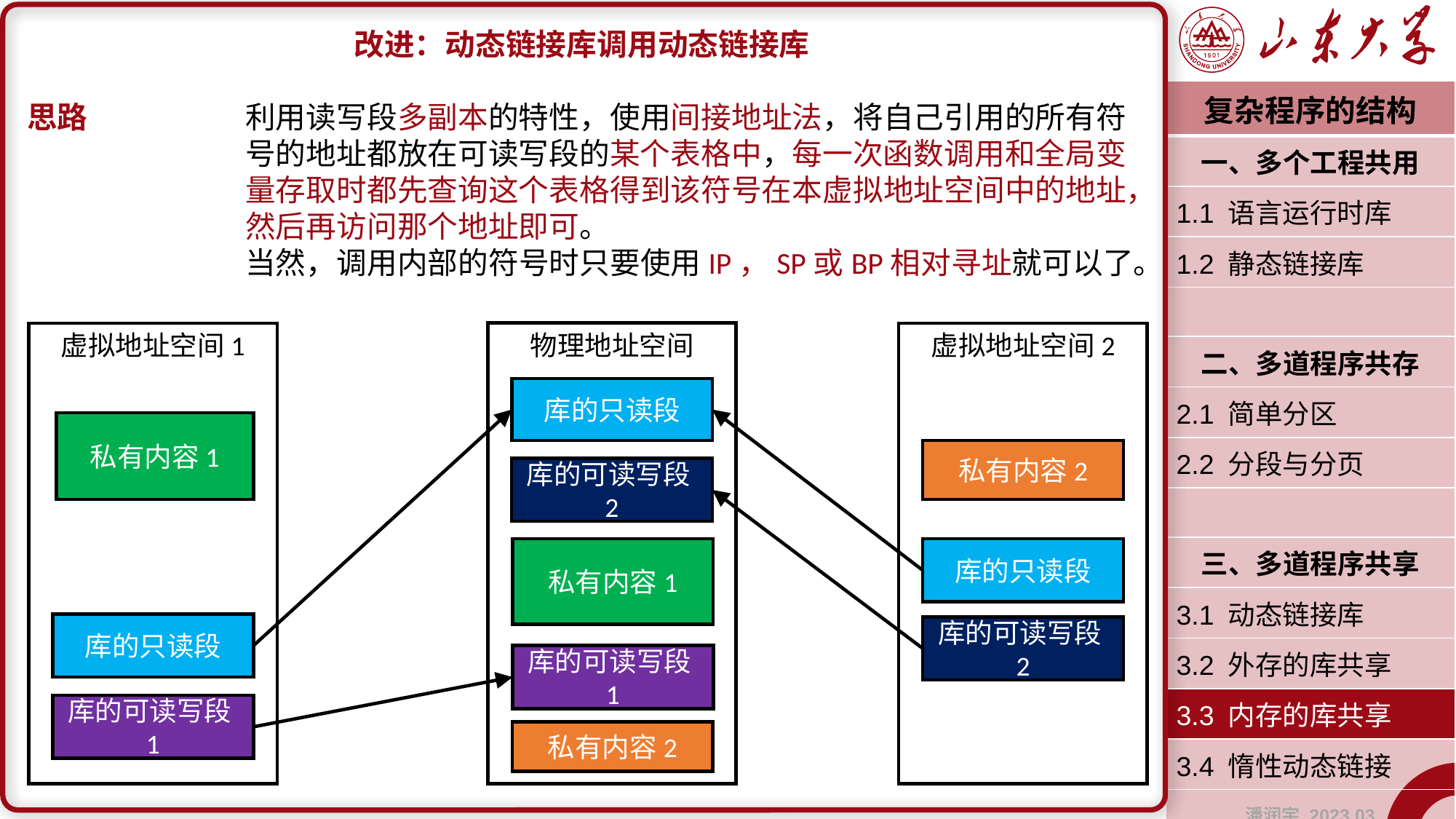

改进：动态链接库调用动态链接库

思路		利用读写段多副本的特性，使用间接地址法，将自己引用的所有符		号的地址都放在可读写段的某个表格中，每一次函数调用和全局变		量存取时都先查询这个表格得到该符号在本虚拟地址空间中的地址，		然后再访问那个地址即可。
		当然，调用内部的符号时只要使用IP，SP或BP相对寻址就可以了。

| 复杂程序的结构 |
| --- |
| 一、多个工程共用 |
| 1.1 语言运行时库 |
| 1.2 静态链接库 |
|  |
| 二、多道程序共存 |
| 2.1 简单分区 |
| 2.2 分段与分页 |
|  |
| 三、多道程序共享 |
| 3.1 动态链接库 |
| 3.2 外存的库共享 |
| 3.3 内存的库共享 |
| 3.4 惰性动态链接 |
| 潘润宇 2023.03 |
物理地址空间
库的只读段
私有内容1
私有内容2
虚拟地址空间2
私有内容2
库的只读段
虚拟地址空间1
库的只读段
私有内容1
库的可读写段2
库的可读写段2
库的可读写段1
库的可读写段1